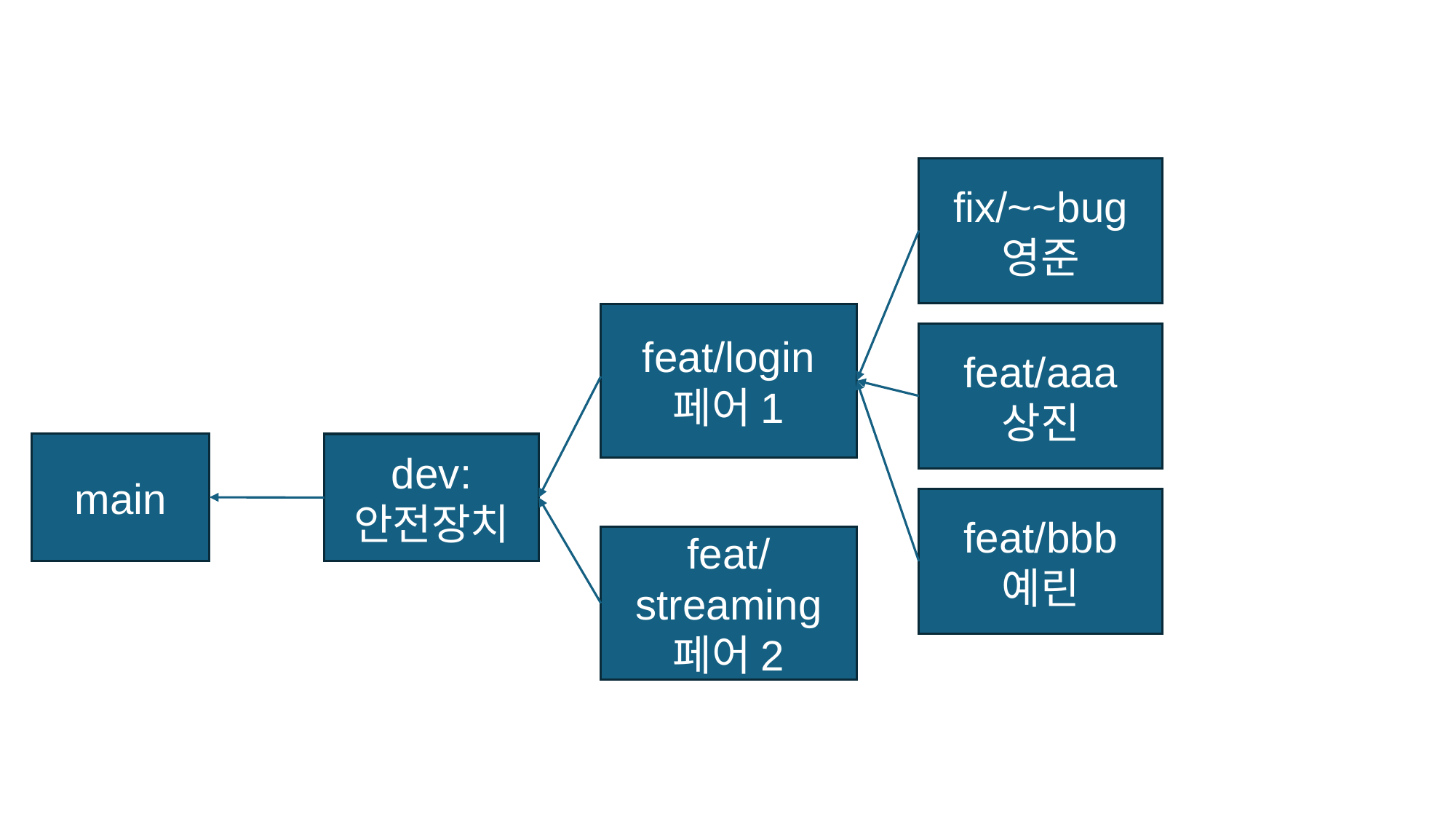

fix/~~bug
영준
feat/login
페어1
feat/aaa
상진
main
dev: 안전장치
feat/bbb
예린
feat/streaming
페어2